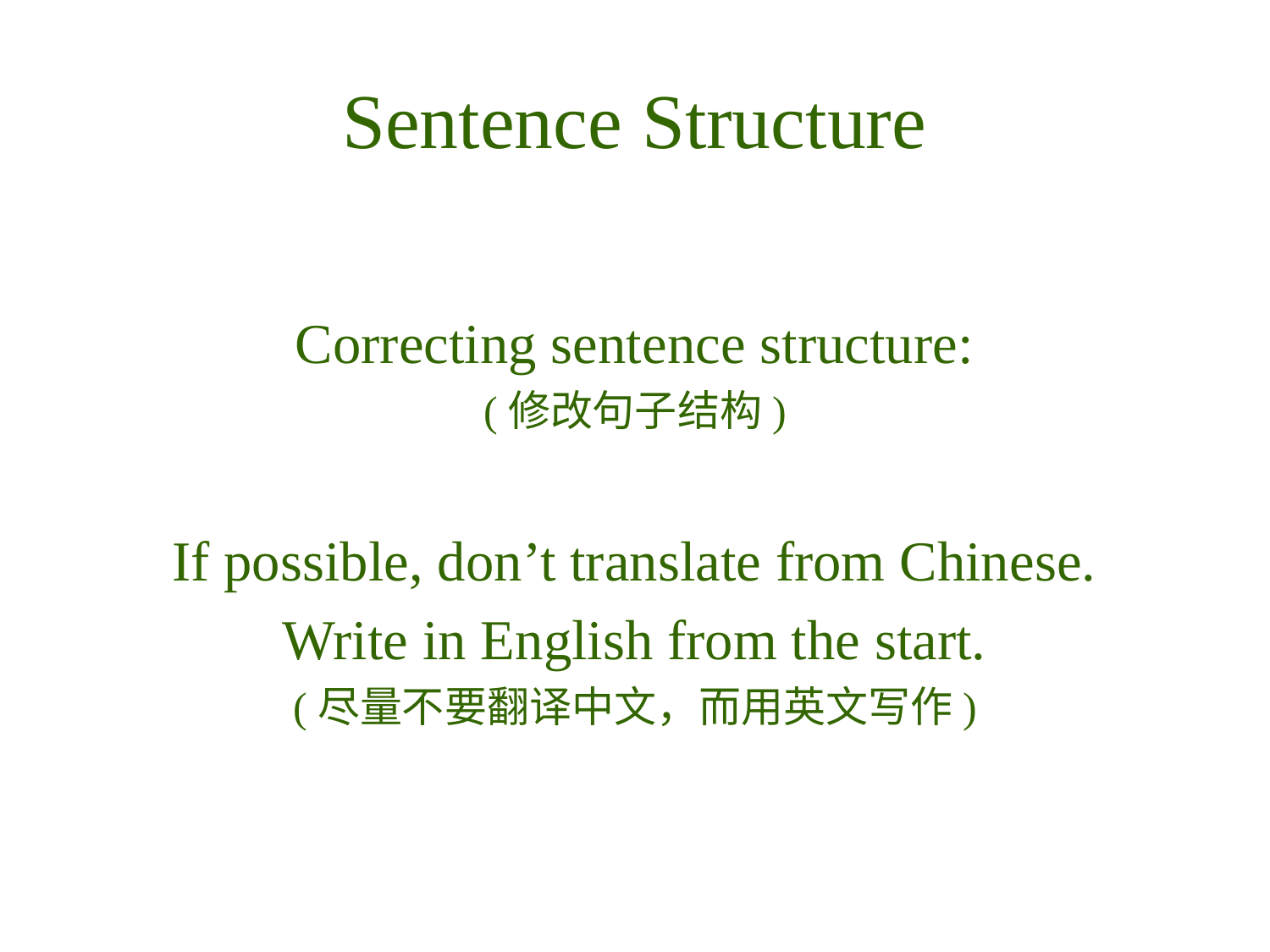

# Sentence Structure

Correcting sentence structure:
(修改句子结构)

If possible, don’t translate from Chinese.
Write in English from the start.
(尽量不要翻译中文，而用英文写作)